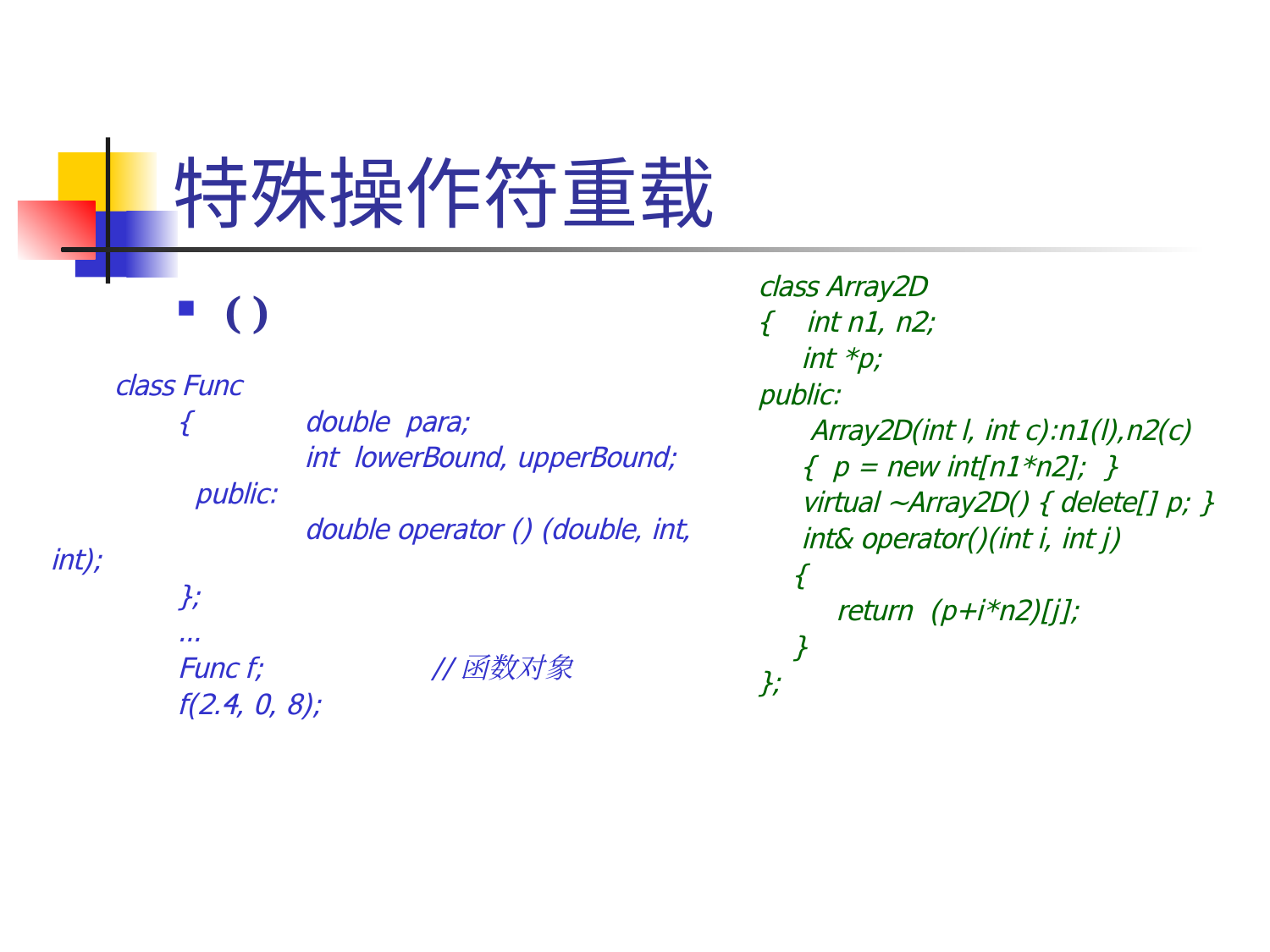

# 特殊操作符重载
class Array2D
{    int n1, n2;
     int *p;
public:
      Array2D(int l, int c):n1(l),n2(c)
     {  p = new int[n1*n2];  }
     virtual ~Array2D() { delete[] p; }
     int& operator()(int i, int j)
    {
         return  (p+i*n2)[j];
    }
};

( )

class Func
	{ 	double  para;
		int  lowerBound, upperBound;
	  public:
		double operator () (double, int, int);
	};
	…
	Func f;		//函数对象
	f(2.4, 0, 8);